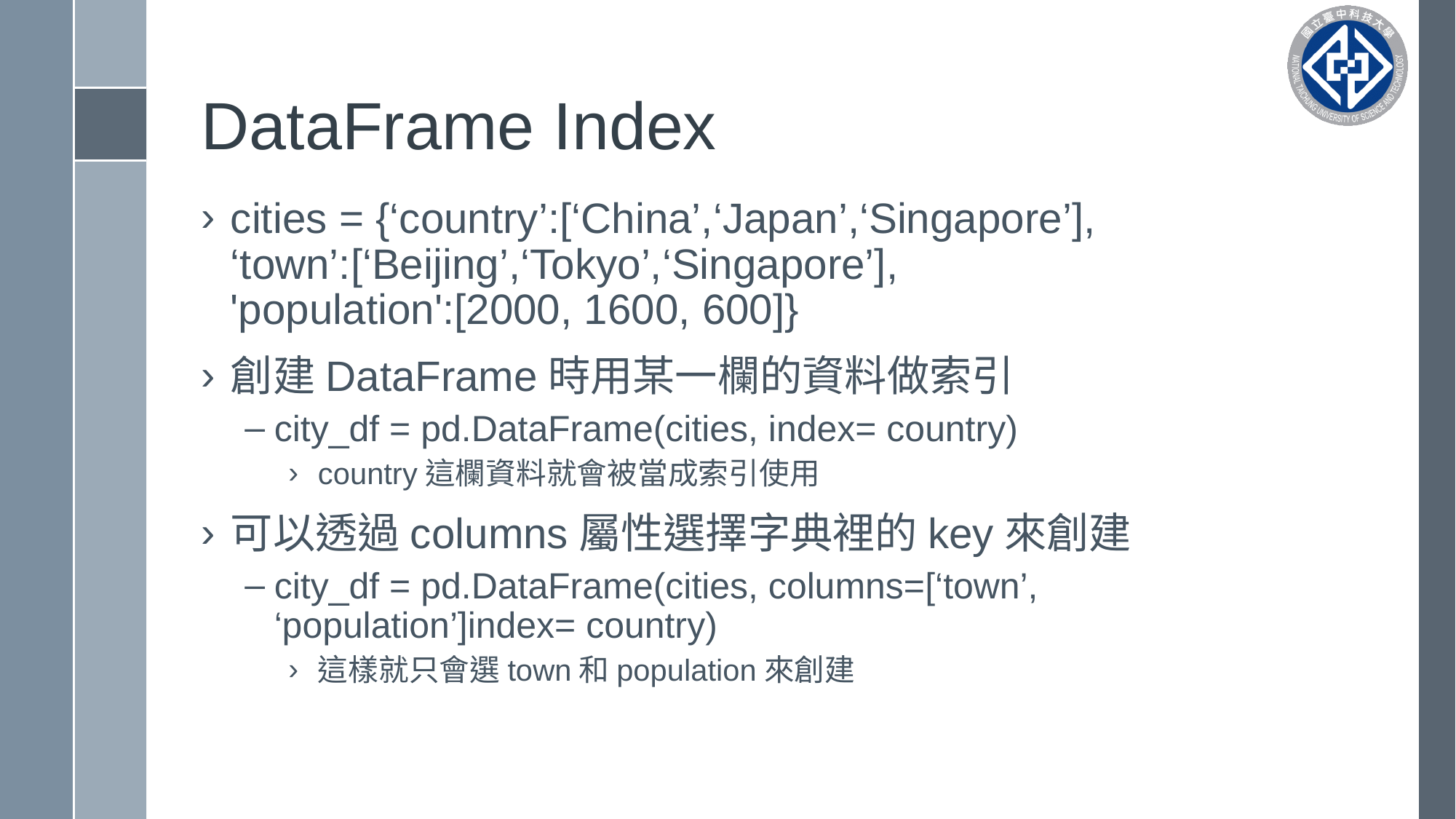

# DataFrame Index
cities = {‘country’:[‘China’,‘Japan’,‘Singapore’],           ‘town’:[‘Beijing’,‘Tokyo’,‘Singapore’],                       'population':[2000, 1600, 600]}
創建DataFrame時用某一欄的資料做索引
city_df = pd.DataFrame(cities, index= country)
country這欄資料就會被當成索引使用
可以透過columns屬性選擇字典裡的key來創建
city_df = pd.DataFrame(cities, columns=[‘town’, ‘population’]index= country)
這樣就只會選town和population來創建